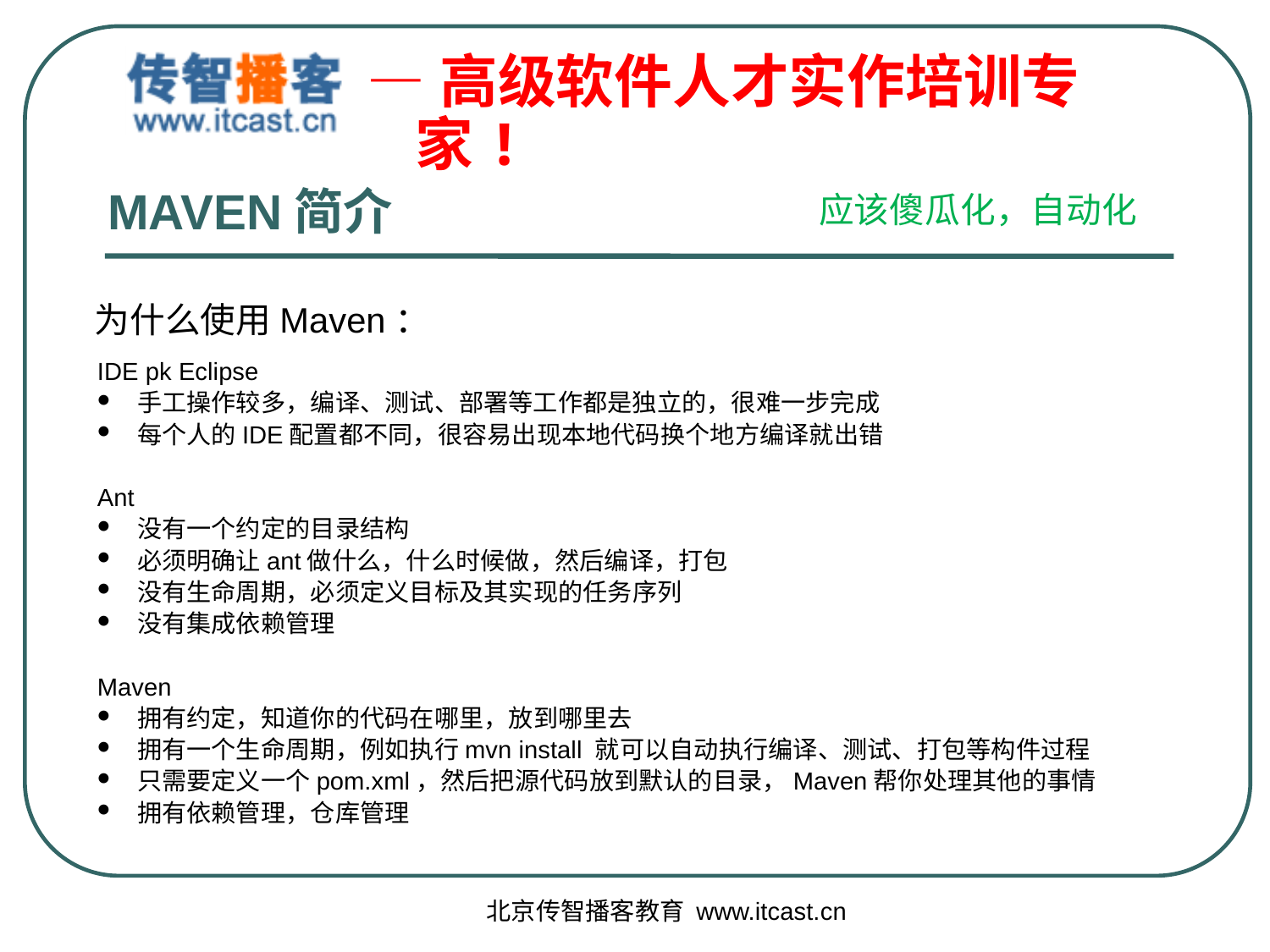

# MAVEN简介
应该傻瓜化，自动化
为什么使用Maven：
IDE pk Eclipse
手工操作较多，编译、测试、部署等工作都是独立的，很难一步完成
每个人的IDE配置都不同，很容易出现本地代码换个地方编译就出错

Ant
没有一个约定的目录结构
必须明确让ant做什么，什么时候做，然后编译，打包
没有生命周期，必须定义目标及其实现的任务序列
没有集成依赖管理

Maven
拥有约定，知道你的代码在哪里，放到哪里去
拥有一个生命周期，例如执行mvn install 就可以自动执行编译、测试、打包等构件过程
只需要定义一个pom.xml，然后把源代码放到默认的目录，Maven帮你处理其他的事情
拥有依赖管理，仓库管理
北京传智播客教育 www.itcast.cn